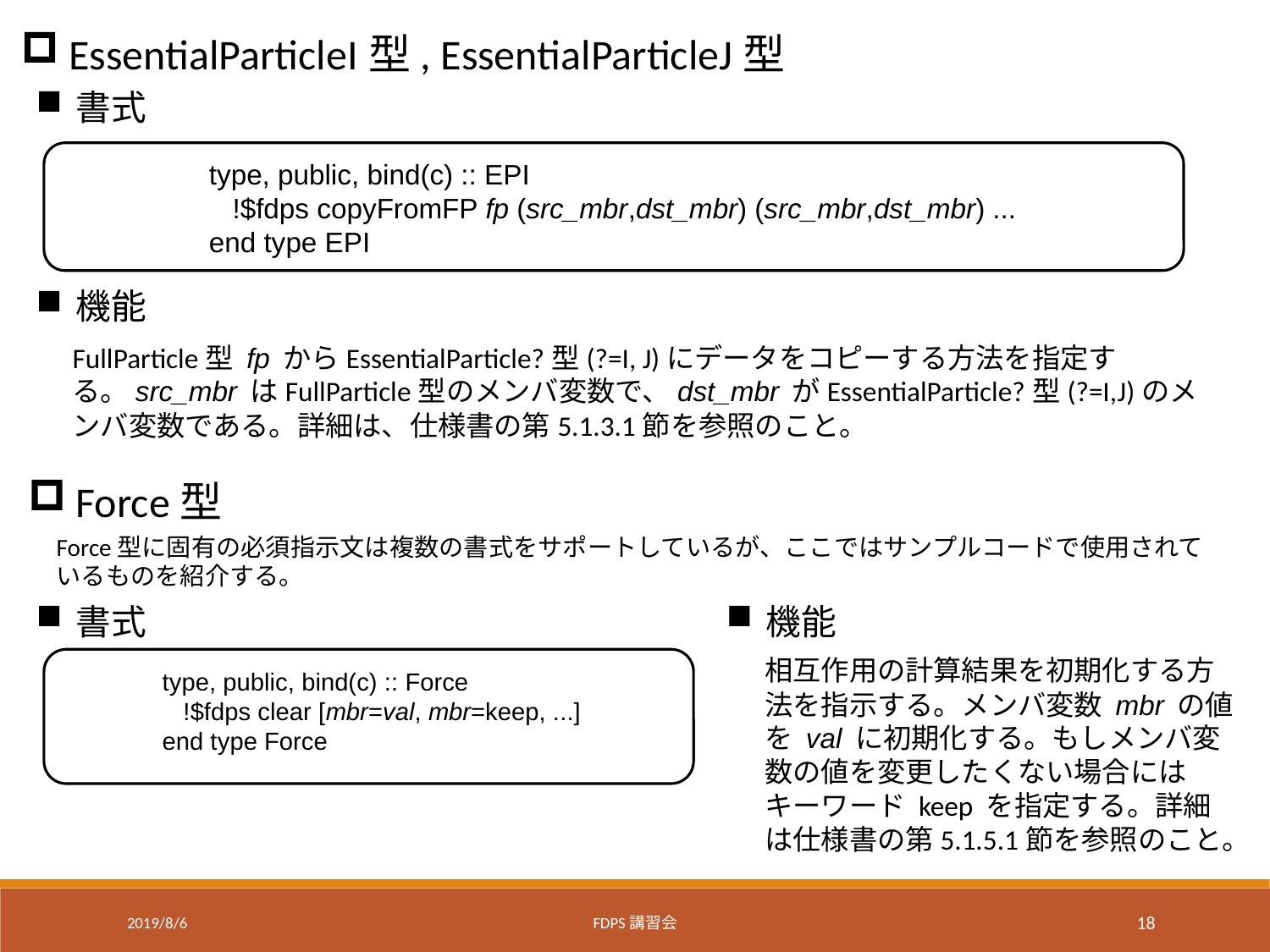

EssentialParticleI型, EssentialParticleJ型
書式

type, public, bind(c) :: EPI
   !$fdps copyFromFP fp (src_mbr,dst_mbr) (src_mbr,dst_mbr) ...
end type EPI
機能
FullParticle型 fp からEssentialParticle?型(?=I, J)にデータをコピーする方法を指定する。src_mbr はFullParticle型のメンバ変数で、dst_mbr がEssentialParticle?型(?=I,J)のメンバ変数である。詳細は、仕様書の第5.1.3.1節を参照のこと。
Force型
Force型に固有の必須指示文は複数の書式をサポートしているが、ここではサンプルコードで使用されているものを紹介する。
機能
書式
相互作用の計算結果を初期化する方法を指示する。メンバ変数 mbr の値を val に初期化する。もしメンバ変数の値を変更したくない場合にはキーワード keep を指定する。詳細は仕様書の第5.1.5.1節を参照のこと。

type, public, bind(c) :: Force
   !$fdps clear [mbr=val, mbr=keep, ...]
end type Force
2019/8/6
FDPS講習会
18